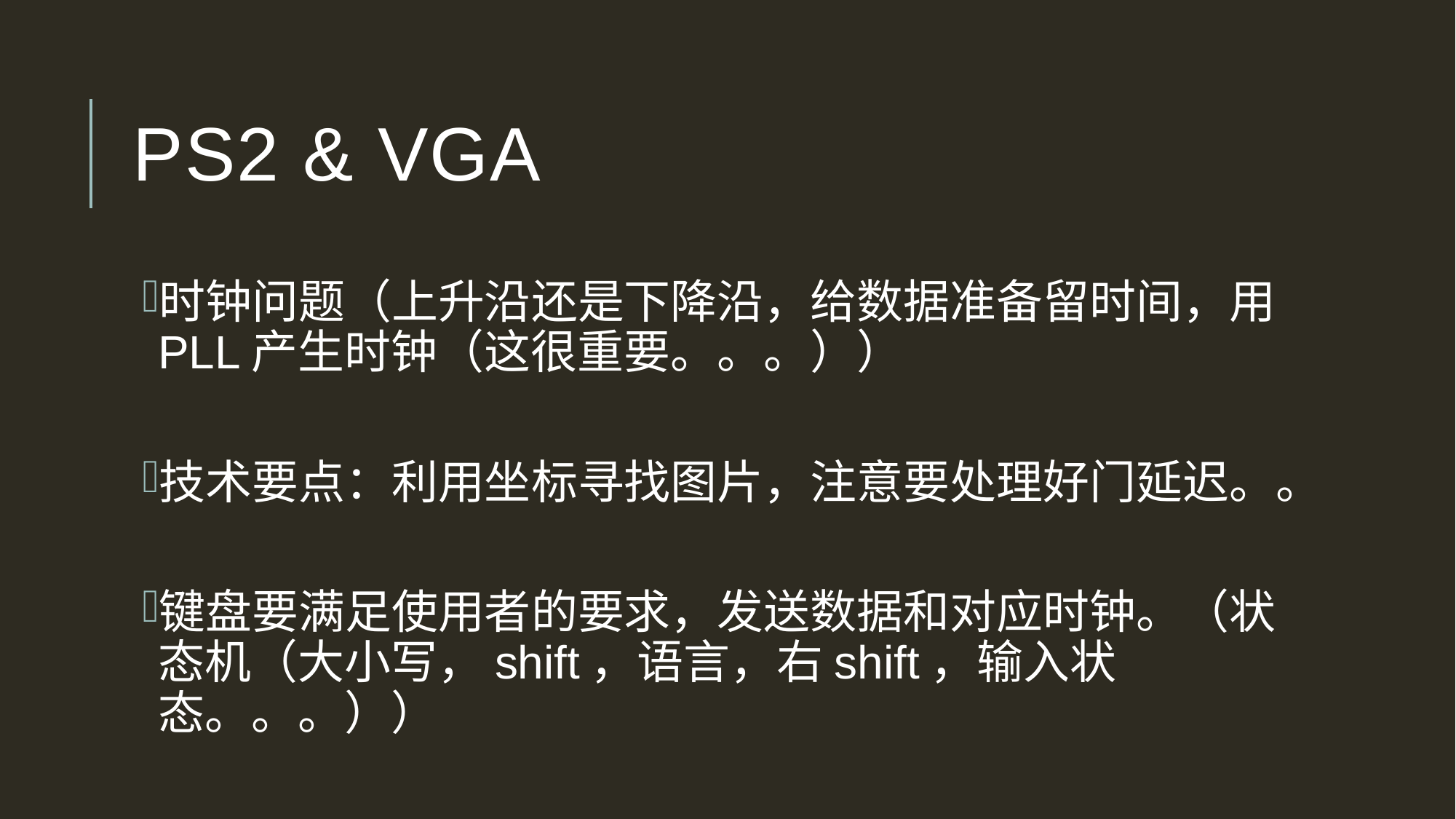

# PS2 & VGA
时钟问题（上升沿还是下降沿，给数据准备留时间，用PLL产生时钟（这很重要。。。））

技术要点：利用坐标寻找图片，注意要处理好门延迟。。

键盘要满足使用者的要求，发送数据和对应时钟。（状态机（大小写，shift，语言，右shift，输入状态。。。））